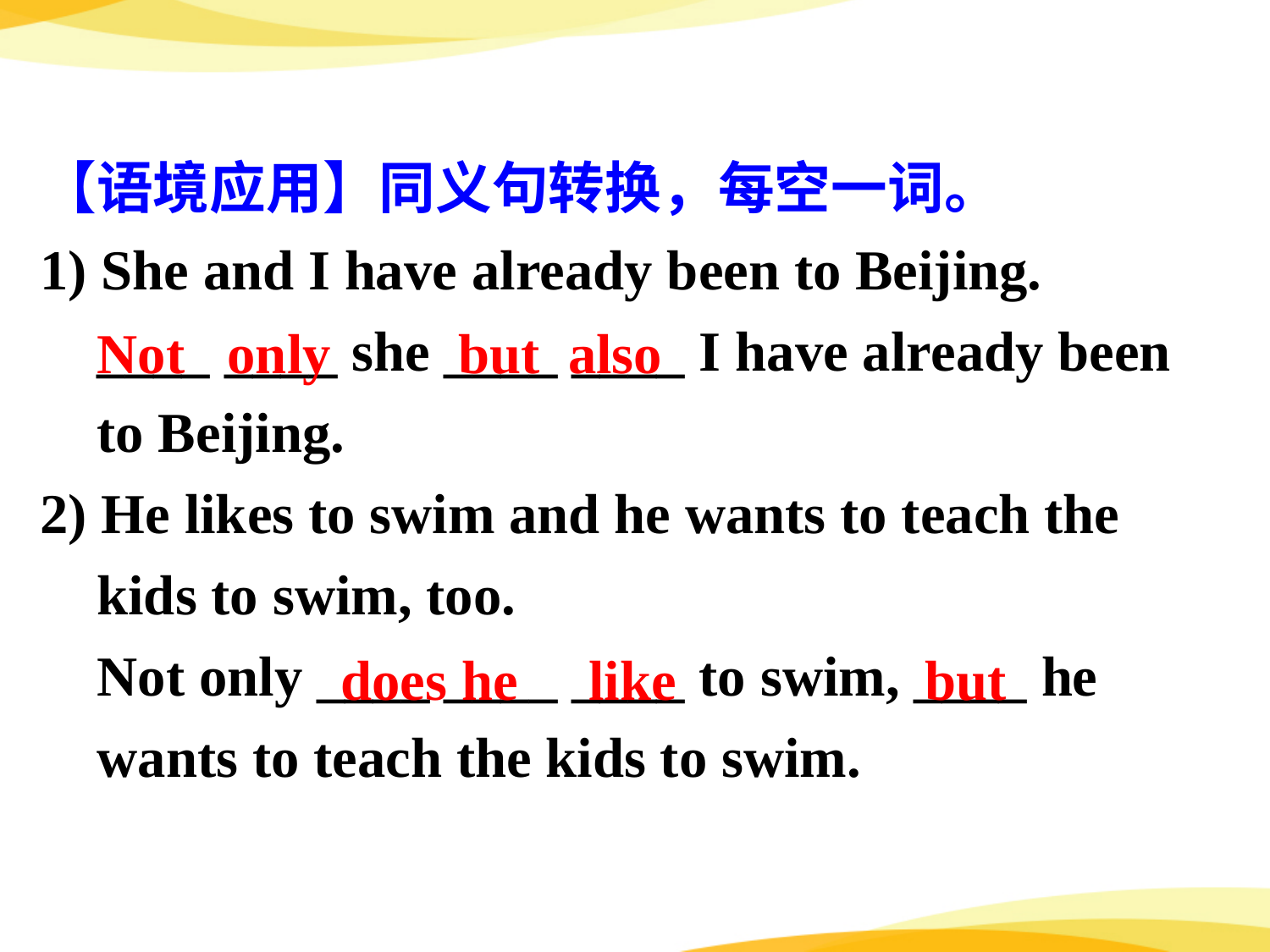

【语境应用】同义句转换，每空一词。
1) She and I have already been to Beijing.
    ____ ____ she ____ ____ I have already been
    to Beijing.
2) He likes to swim and he wants to teach the
    kids to swim, too.
    Not only ____ ____ ____ to swim, ____ he
    wants to teach the kids to swim.
Not   only         but  also
does he     like
but